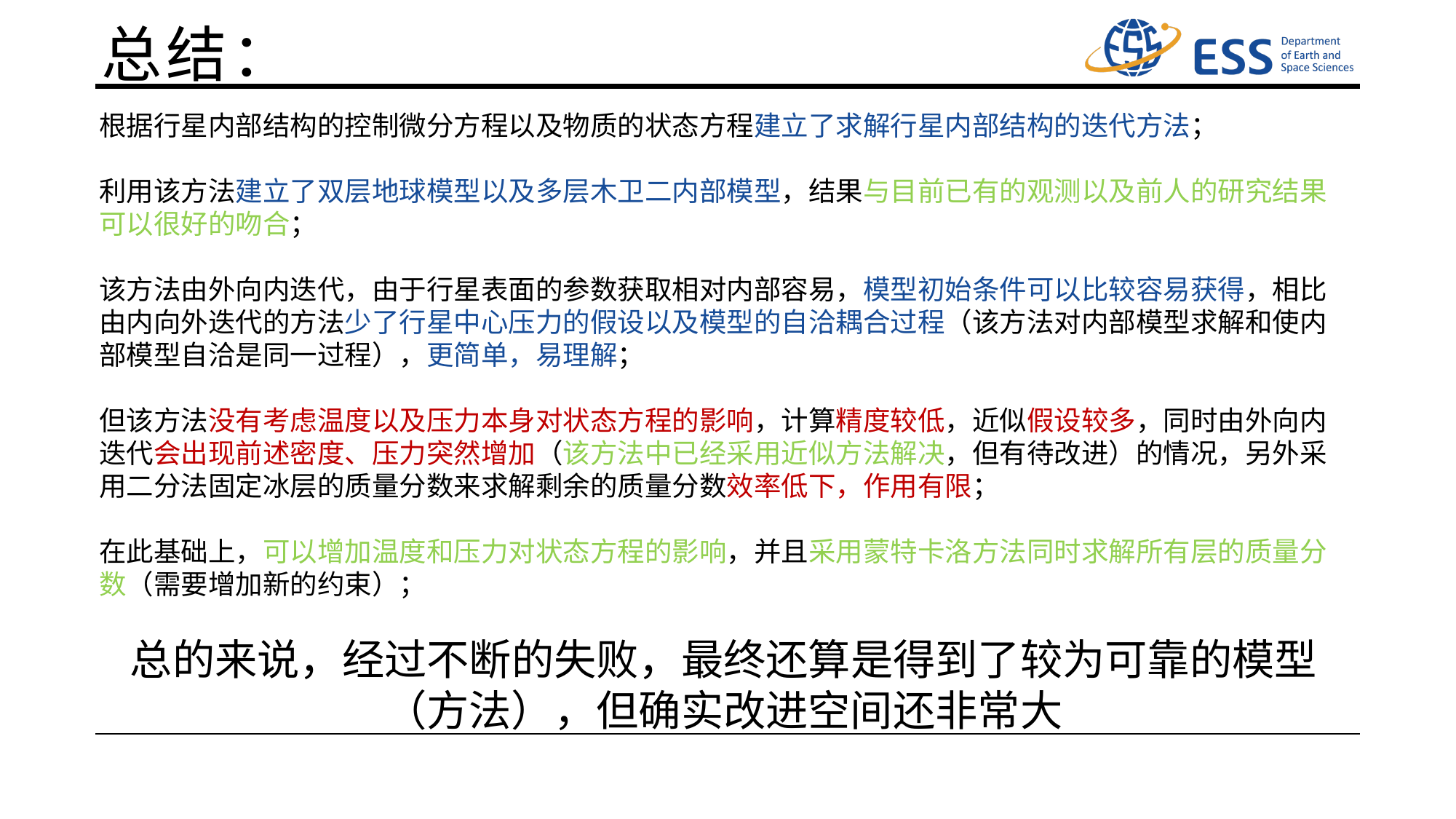

总结：
根据行星内部结构的控制微分方程以及物质的状态方程建立了求解行星内部结构的迭代方法；

利用该方法建立了双层地球模型以及多层木卫二内部模型，结果与目前已有的观测以及前人的研究结果可以很好的吻合；

该方法由外向内迭代，由于行星表面的参数获取相对内部容易，模型初始条件可以比较容易获得，相比由内向外迭代的方法少了行星中心压力的假设以及模型的自洽耦合过程（该方法对内部模型求解和使内部模型自洽是同一过程），更简单，易理解；

但该方法没有考虑温度以及压力本身对状态方程的影响，计算精度较低，近似假设较多，同时由外向内迭代会出现前述密度、压力突然增加（该方法中已经采用近似方法解决，但有待改进）的情况，另外采用二分法固定冰层的质量分数来求解剩余的质量分数效率低下，作用有限；

在此基础上，可以增加温度和压力对状态方程的影响，并且采用蒙特卡洛方法同时求解所有层的质量分数（需要增加新的约束）；

总的来说，经过不断的失败，最终还算是得到了较为可靠的模型（方法），但确实改进空间还非常大